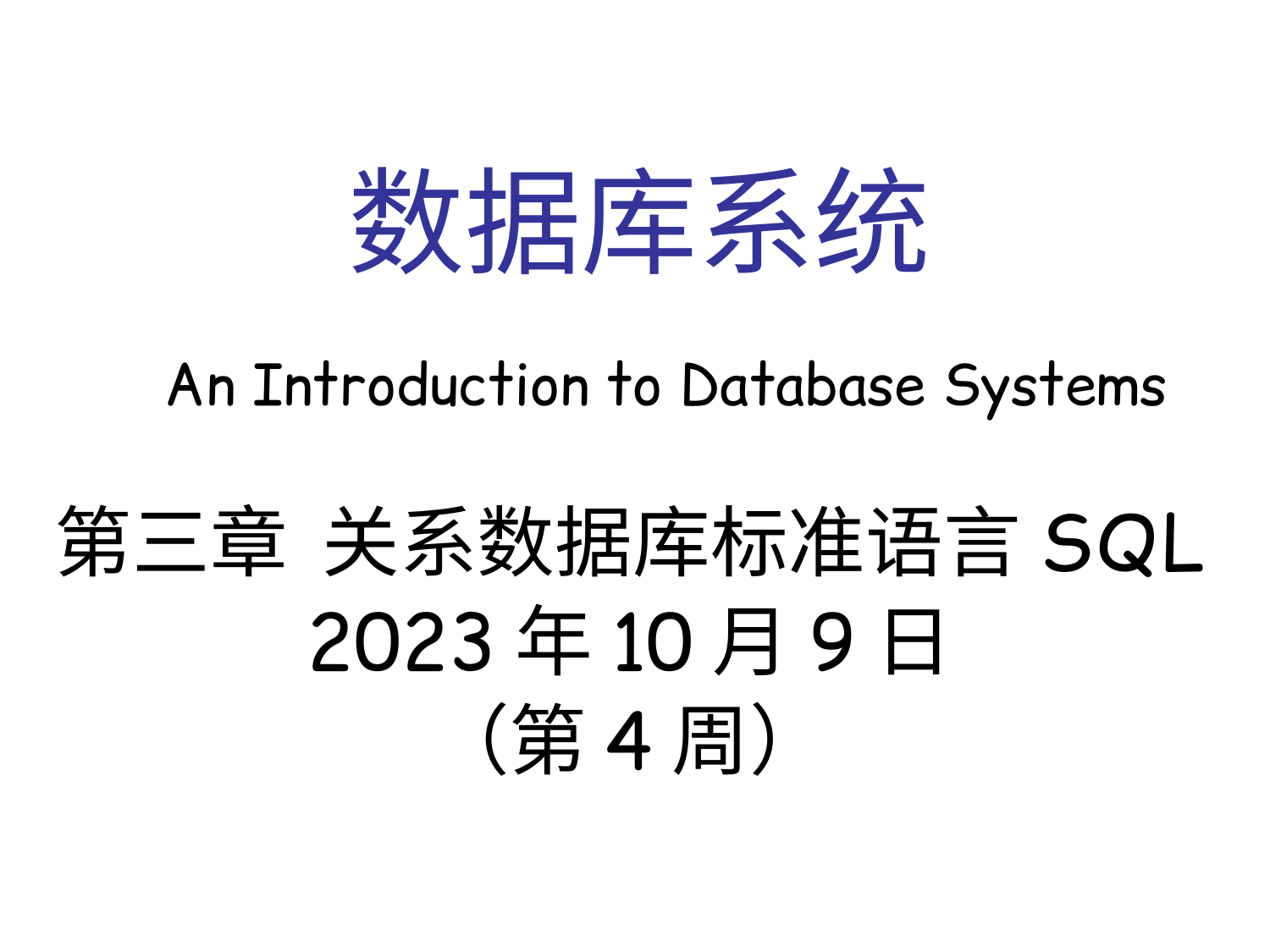

# 数据库系统 An Introduction to Database Systems
第三章  关系数据库标准语言SQL
2023年10月9日
（第4周）